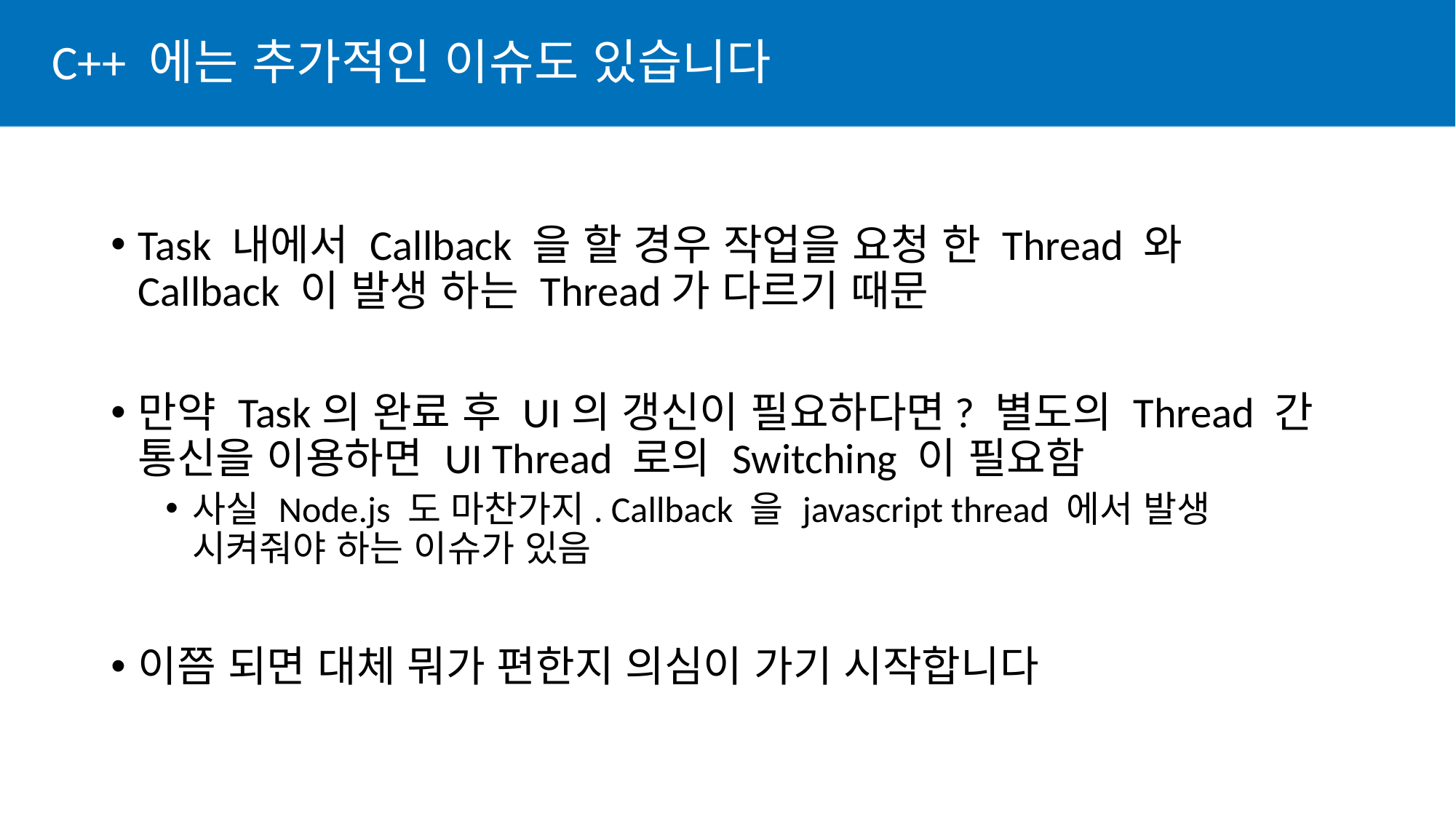

# C++ 에는 추가적인 이슈도 있습니다
Task 내에서 Callback 을 할 경우 작업을 요청 한 Thread 와 Callback 이 발생 하는 Thread가 다르기 때문

만약 Task의 완료 후 UI의 갱신이 필요하다면? 별도의 Thread 간 통신을 이용하면 UI Thread 로의 Switching 이 필요함
사실 Node.js 도 마찬가지. Callback 을 javascript thread 에서 발생 시켜줘야 하는 이슈가 있음

이쯤 되면 대체 뭐가 편한지 의심이 가기 시작합니다